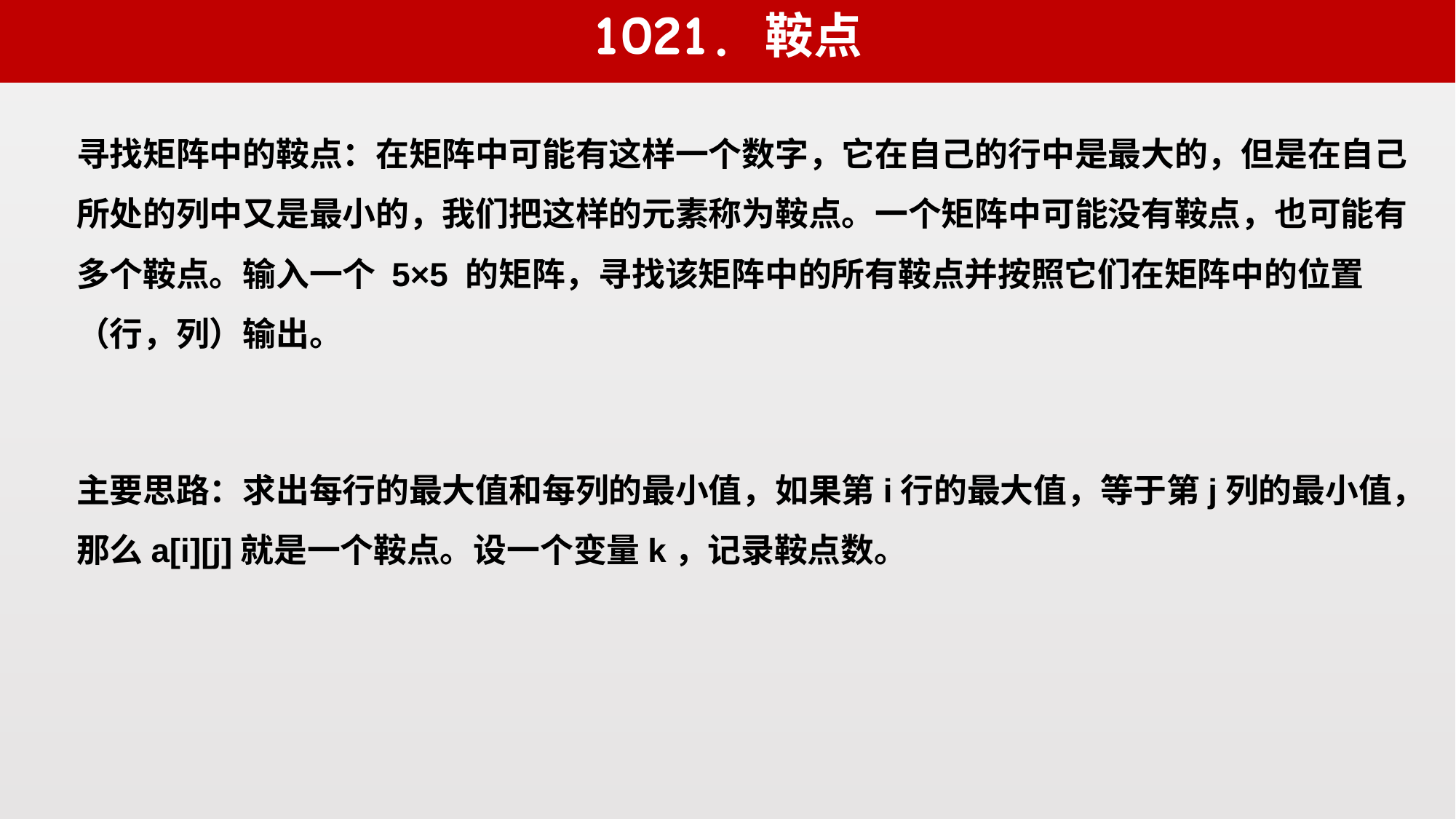

1021. 鞍点
寻找矩阵中的鞍点：在矩阵中可能有这样一个数字，它在自己的行中是最大的，但是在自己所处的列中又是最小的，我们把这样的元素称为鞍点。一个矩阵中可能没有鞍点，也可能有多个鞍点。输入一个 5×5 的矩阵，寻找该矩阵中的所有鞍点并按照它们在矩阵中的位置（行，列）输出。

主要思路：求出每行的最大值和每列的最小值，如果第i行的最大值，等于第j列的最小值，那么a[i][j]就是一个鞍点。设一个变量k，记录鞍点数。

int main() {
	int a[5][5],i,j,max[5],min[5],num,caseNum=0;
	cin>>num;
	while(num--) {
		int k=0;//鞍点数
		for(i=0; i<5; i++) {
			for(j=0; j<5; j++) {
				cin>>a[i][j];
			}
		}
		//设置初始值，每行最大值，每列最小值
		for(i=0; i<5; i++)max[i]=a[i][0];
		for(j=0; j<5; j++)min[j]=a[0][j];
		for (i=0; i<5; i++) {
			for(j=0; j<5; j++) {
				if(a[i][j]>max[i])max[i]=a[i][j];
				if(a[i][j]<min[j])min[j]=a[i][j];//比较后的行最大列最小值
			}
		}
		cout<<"case #"<<caseNum++<<":"<<endl;
		for(i=0; i<5; i++) {
			for(j=0; j<5; j++) {
				if(max[i]==min[j]) {//如果第i行的最大值，等于第j列的最小值，那么a[i][j]就是一个鞍点
					cout<<i<<" "<<j<<endl;
					k++;//k为鞍点个数
				}
			}
		}
		if(k==0) {
			cout<<-1<<" "<<-1<<endl;
		}
			}
	return 0;
}